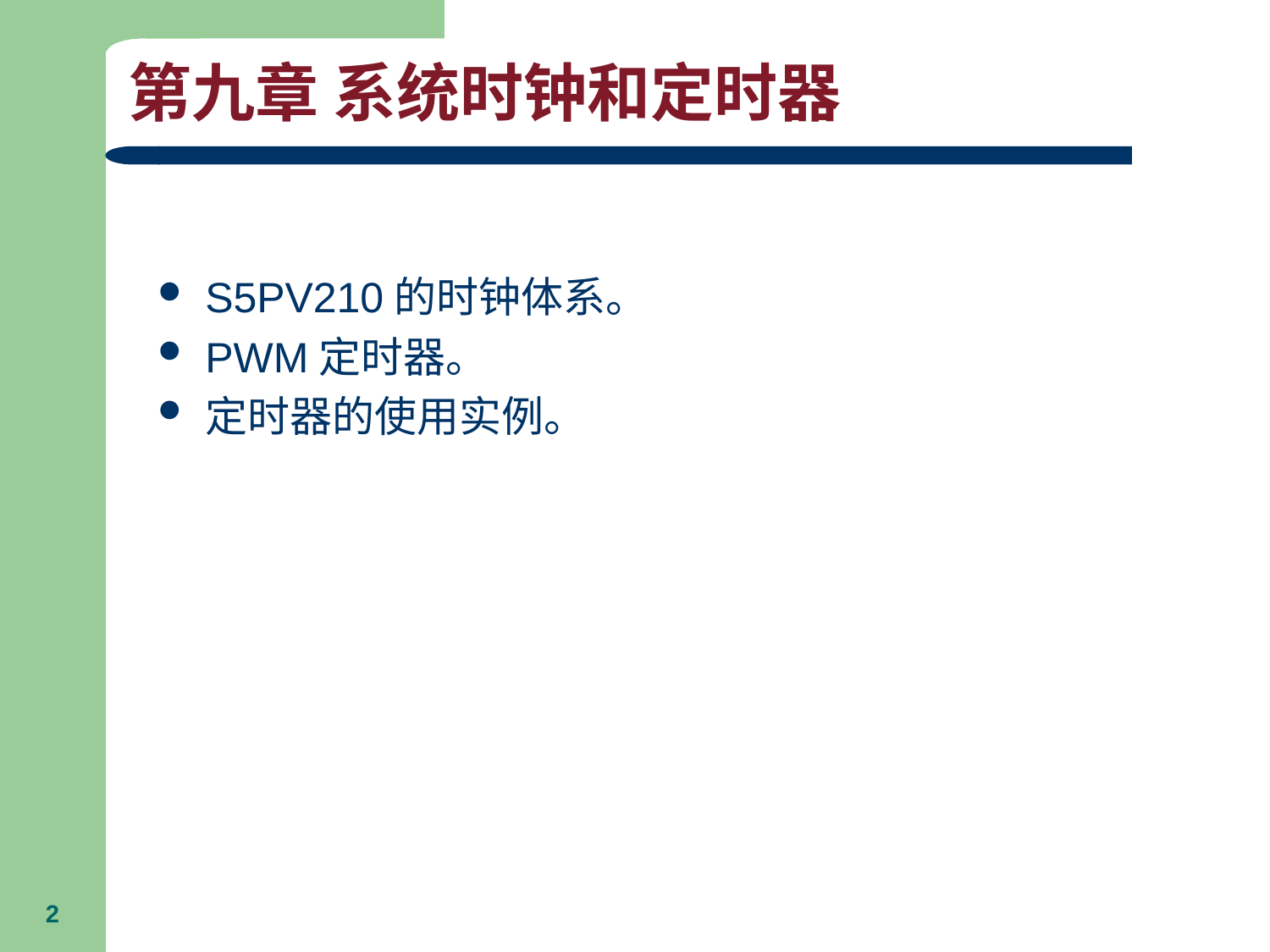

#
第九章 系统时钟和定时器
S5PV210的时钟体系。
PWM定时器。
定时器的使用实例。
2